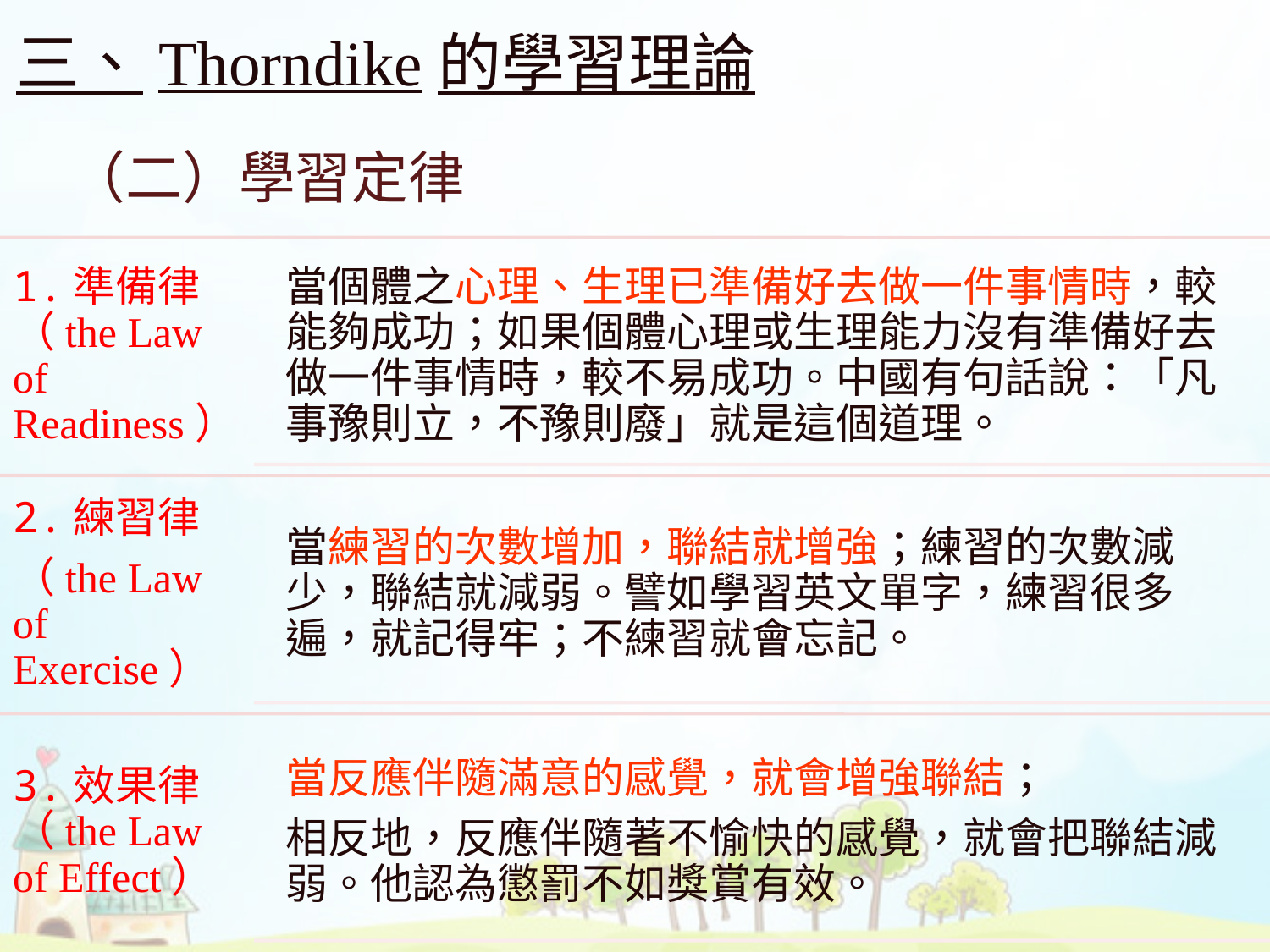

三、Thorndike的學習理論
（二）學習定律
1.準備律（the Law of Readiness）
當個體之心理、生理已準備好去做一件事情時，較能夠成功；如果個體心理或生理能力沒有準備好去做一件事情時，較不易成功。中國有句話說：「凡事豫則立，不豫則廢」就是這個道理。
2.練習律
（the Law of Exercise）
當練習的次數增加，聯結就增強；練習的次數減少，聯結就減弱。譬如學習英文單字，練習很多遍，就記得牢；不練習就會忘記。
3.效果律（the Law of Effect）
當反應伴隨滿意的感覺，就會增強聯結；
相反地，反應伴隨著不愉快的感覺，就會把聯結減弱。他認為懲罰不如獎賞有效。